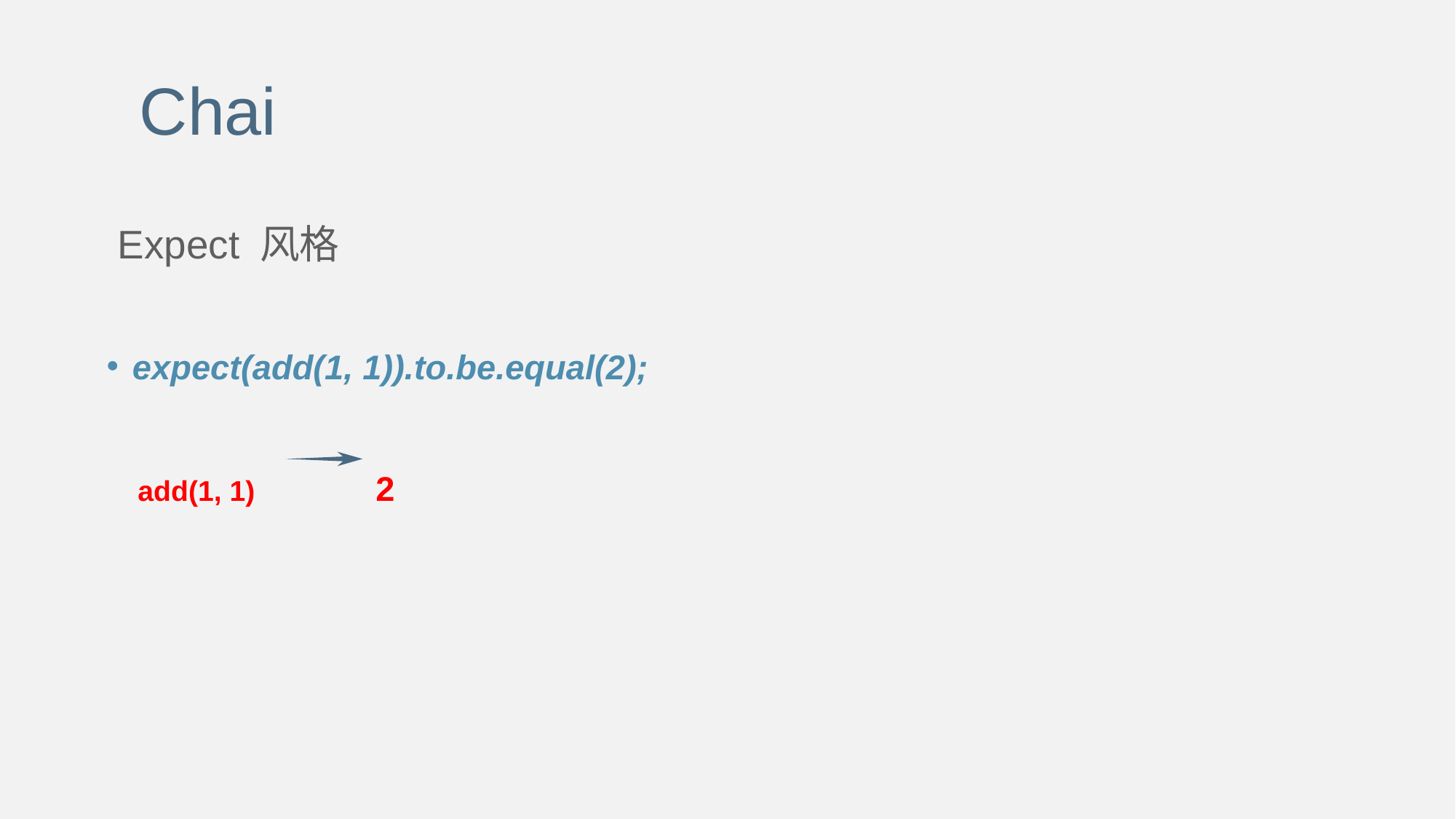

Chai

 Expect 风格

expect(add(1, 1)).to.be.equal(2);

    add(1, 1)                 2